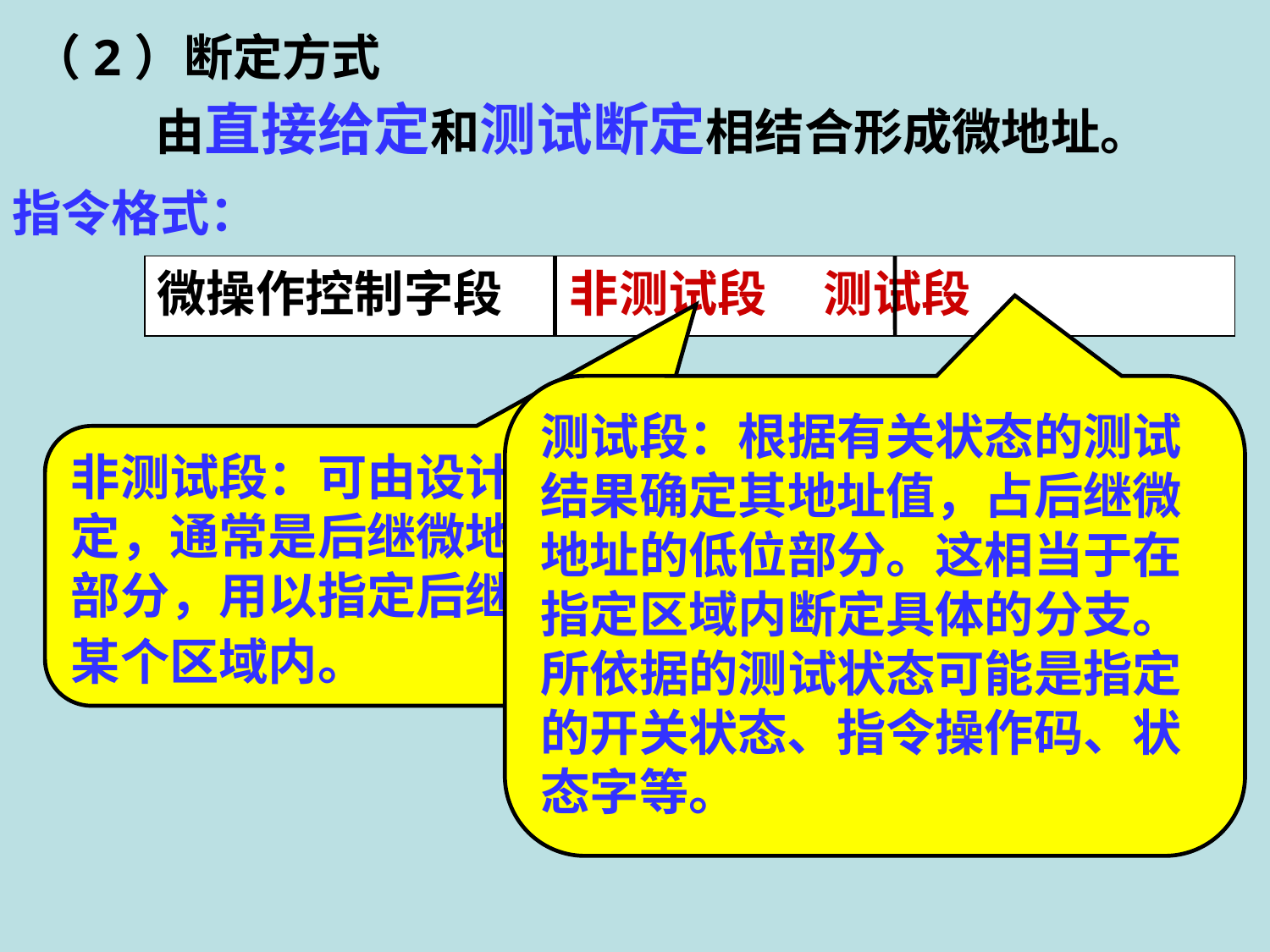

（2）断定方式
          由直接给定和测试断定相结合形成微地址。
指令格式：
微操作控制字段      非测试段     测试段

测试段：根据有关状态的测试结果确定其地址值，占后继微地址的低位部分。这相当于在指定区域内断定具体的分支。所依据的测试状态可能是指定的开关状态、指令操作码、状态字等。
非测试段：可由设计者直接给定，通常是后继微地址的高位部分，用以指定后继微指令在某个区域内。